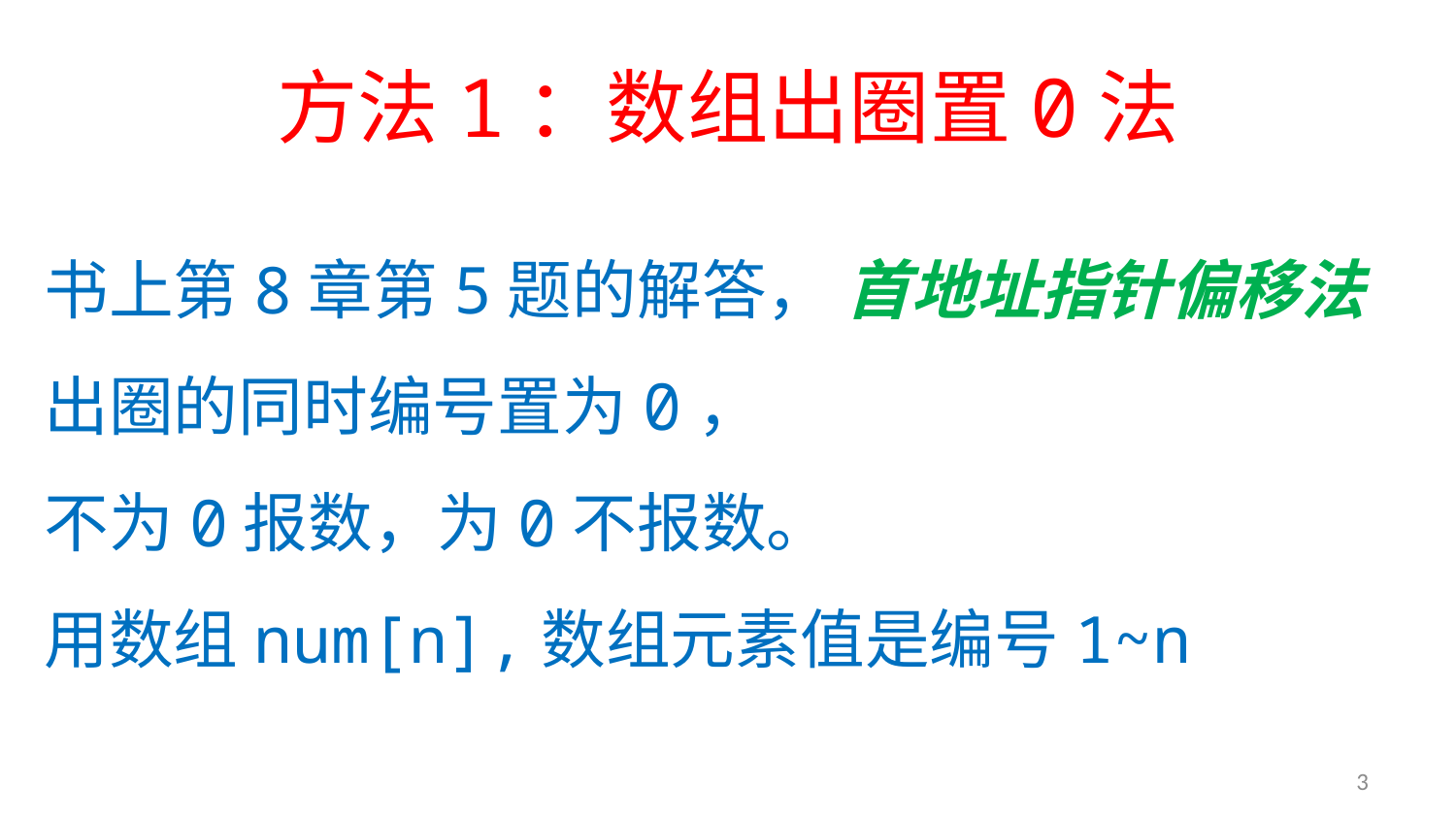

# 方法1：数组出圈置0法
书上第8章第5题的解答， 首地址指针偏移法
出圈的同时编号置为0，
不为0报数，为0不报数。
用数组num[n],数组元素值是编号1~n
3